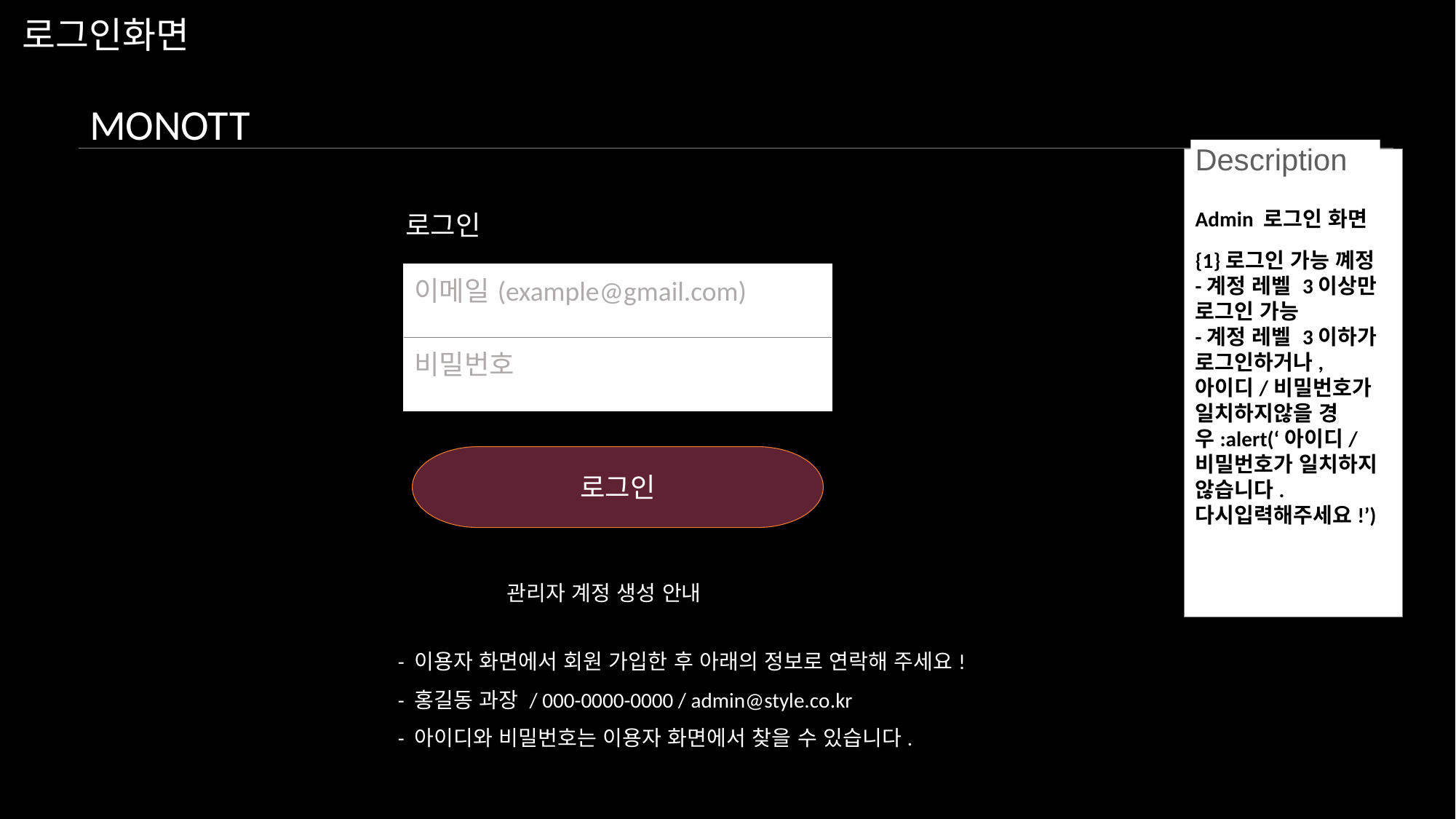

# 로그인화면
MONOTT
Description
Admin 로그인 화면

{1}로그인 가능 꼐정
-계정 레벨 3이상만 로그인 가능
-계정 레벨 3이하가 로그인하거나,
아이디/비밀번호가 일치하지않을 경우:alert(‘아이디/비밀번호가 일치하지 않습니다. 다시입력해주세요!’)

이하가
로그인
| 이메일(example@gmail.com) |
| --- |
| 비밀번호 |
로그인
관리자 계정 생성 안내
- 이용자 화면에서 회원 가입한 후 아래의 정보로 연락해 주세요!
- 홍길동 과장 / 000-0000-0000 / admin@style.co.kr
- 아이디와 비밀번호는 이용자 화면에서 찾을 수 있습니다.